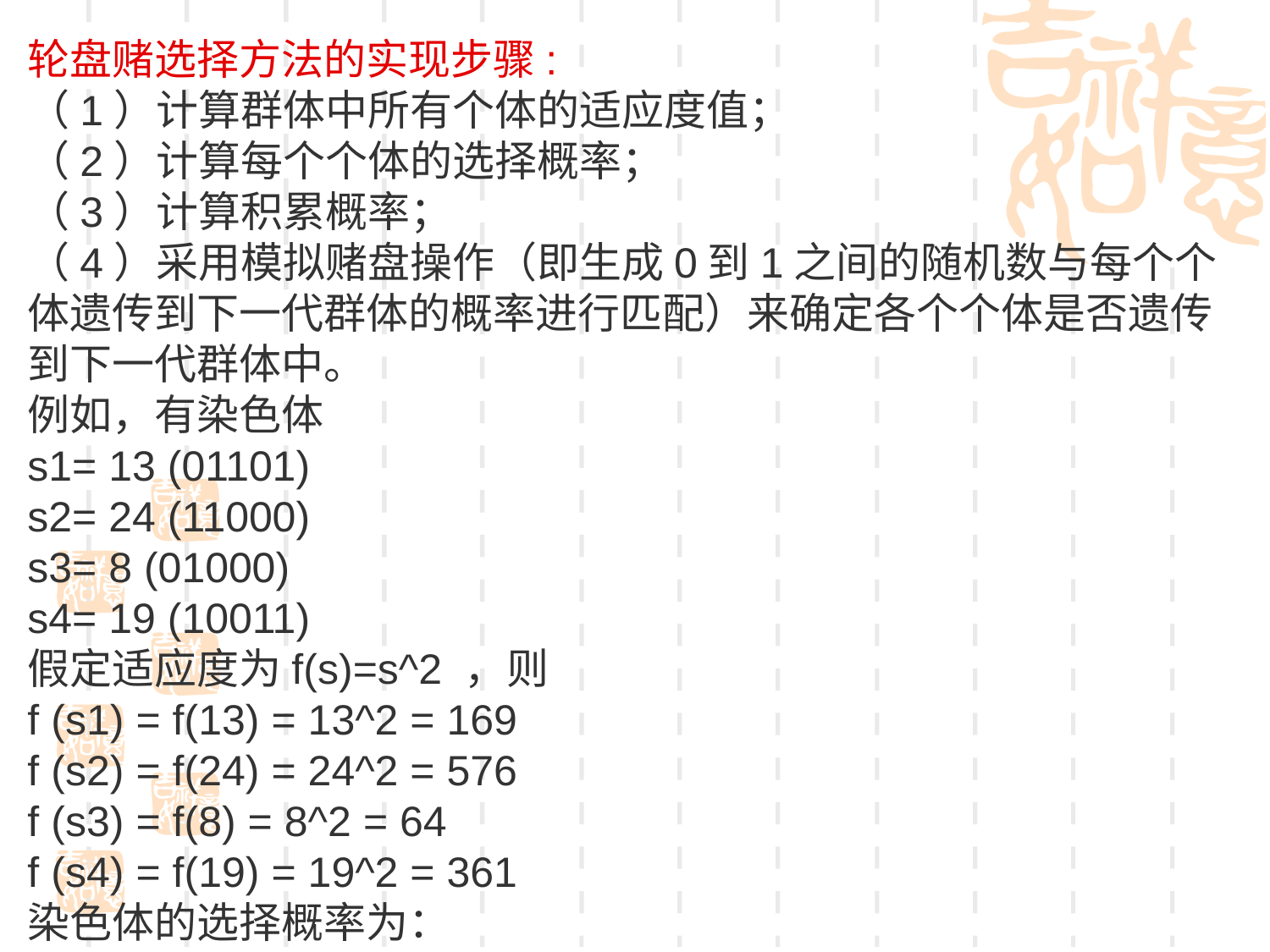

轮盘赌选择方法的实现步骤:
（1）计算群体中所有个体的适应度值；
（2）计算每个个体的选择概率；
（3）计算积累概率；
（4）采用模拟赌盘操作（即生成0到1之间的随机数与每个个体遗传到下一代群体的概率进行匹配）来确定各个个体是否遗传到下一代群体中。
例如，有染色体
s1= 13 (01101)
s2= 24 (11000)
s3= 8 (01000)
s4= 19 (10011)
假定适应度为f(s)=s^2 ，则
f (s1) = f(13) = 13^2 = 169
f (s2) = f(24) = 24^2 = 576
f (s3) = f(8) = 8^2 = 64
f (s4) = f(19) = 19^2 = 361
染色体的选择概率为：